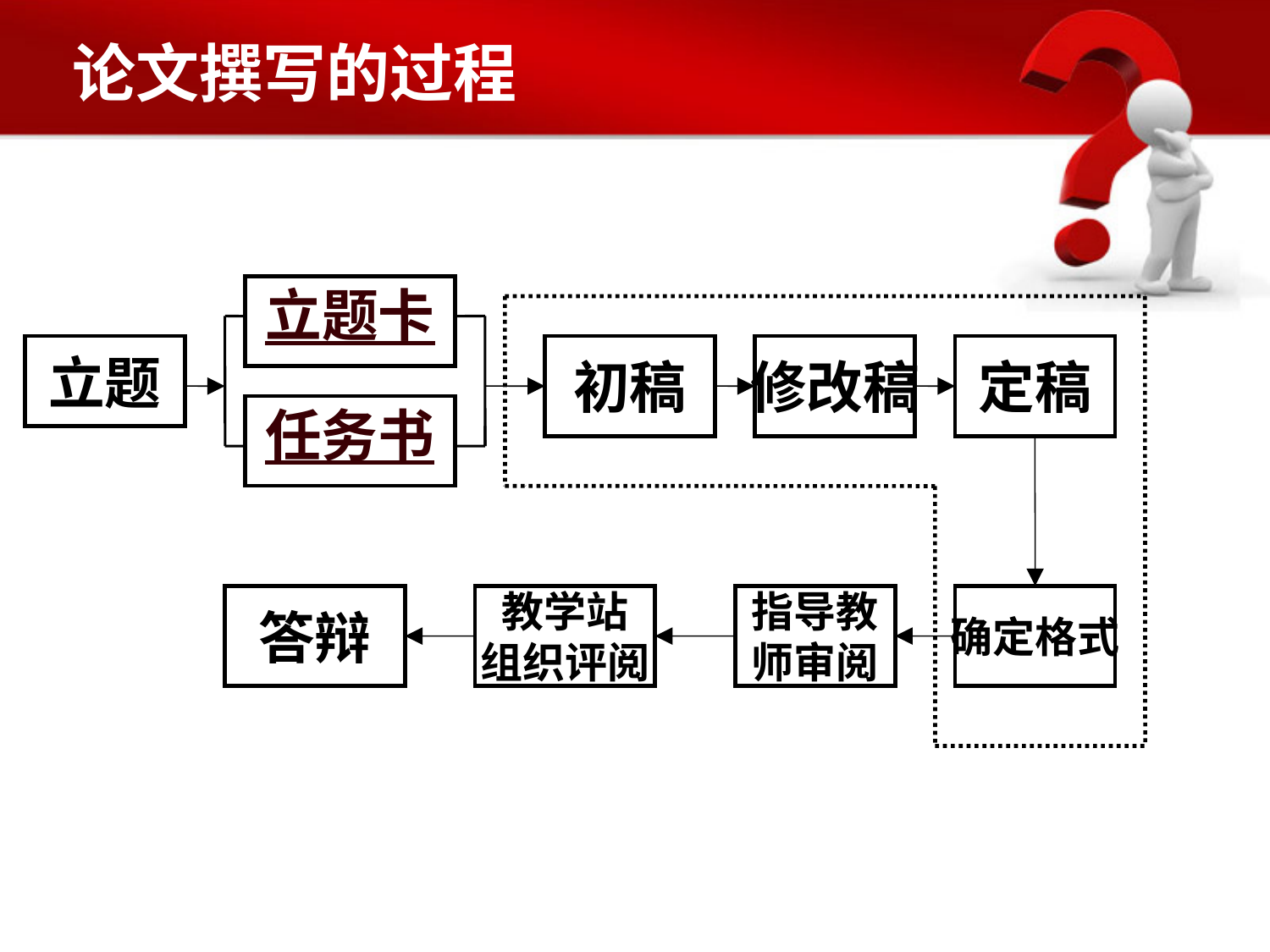

# 论文撰写的过程
立题卡

立题
初稿
修改稿
定稿

任务书

答辩
教学站
组织评阅
指导教
师审阅
确定格式